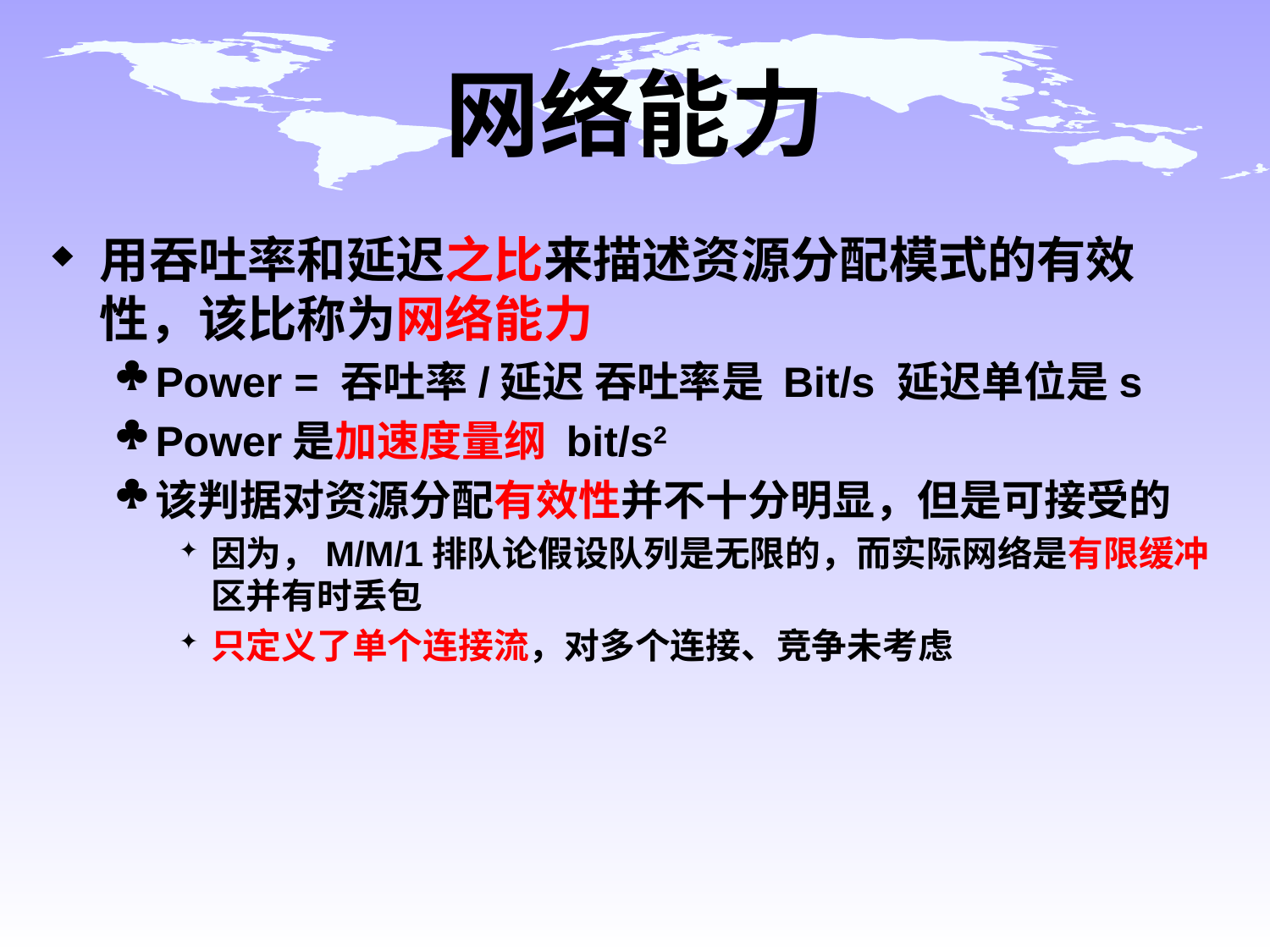

# 网络能力
用吞吐率和延迟之比来描述资源分配模式的有效性，该比称为网络能力
Power = 吞吐率/延迟 吞吐率是 Bit/s 延迟单位是s
Power是加速度量纲 bit/s2
该判据对资源分配有效性并不十分明显，但是可接受的
因为，M/M/1排队论假设队列是无限的，而实际网络是有限缓冲区并有时丢包
只定义了单个连接流，对多个连接、竞争未考虑